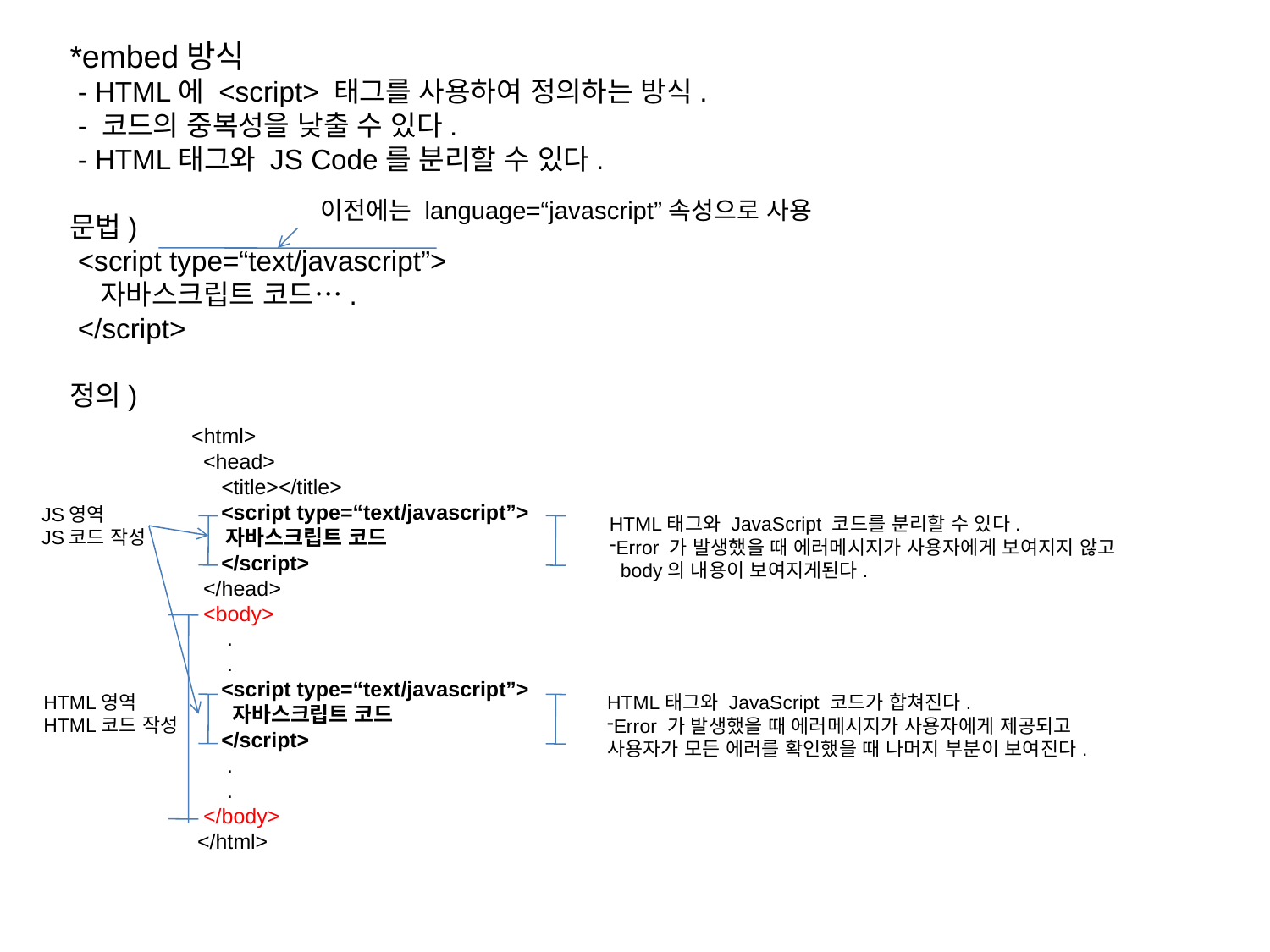

*embed방식
 - HTML에 <script> 태그를 사용하여 정의하는 방식.
 - 코드의 중복성을 낮출 수 있다.
 - HTML태그와 JS Code를 분리할 수 있다.

문법)
 <script type=“text/javascript”>
   자바스크립트 코드….
 </script>

정의)

이전에는 language=“javascript”속성으로 사용
<html>
  <head>
     <title></title>
     <script type=“text/javascript”>
      자바스크립트 코드
     </script>
  </head>
  <body>
      .
      .
     <script type=“text/javascript”>
      자바스크립트 코드
     </script>
      .
      .
  </body>
 </html>
JS영역
JS코드 작성
HTML태그와 JavaScript 코드를 분리할 수 있다.
Error 가 발생했을 때 에러메시지가 사용자에게 보여지지 않고
  body의 내용이 보여지게된다.
HTML영역
HTML코드 작성
HTML태그와 JavaScript 코드가 합쳐진다.
Error 가 발생했을 때 에러메시지가 사용자에게 제공되고
사용자가 모든 에러를 확인했을 때 나머지 부분이 보여진다.